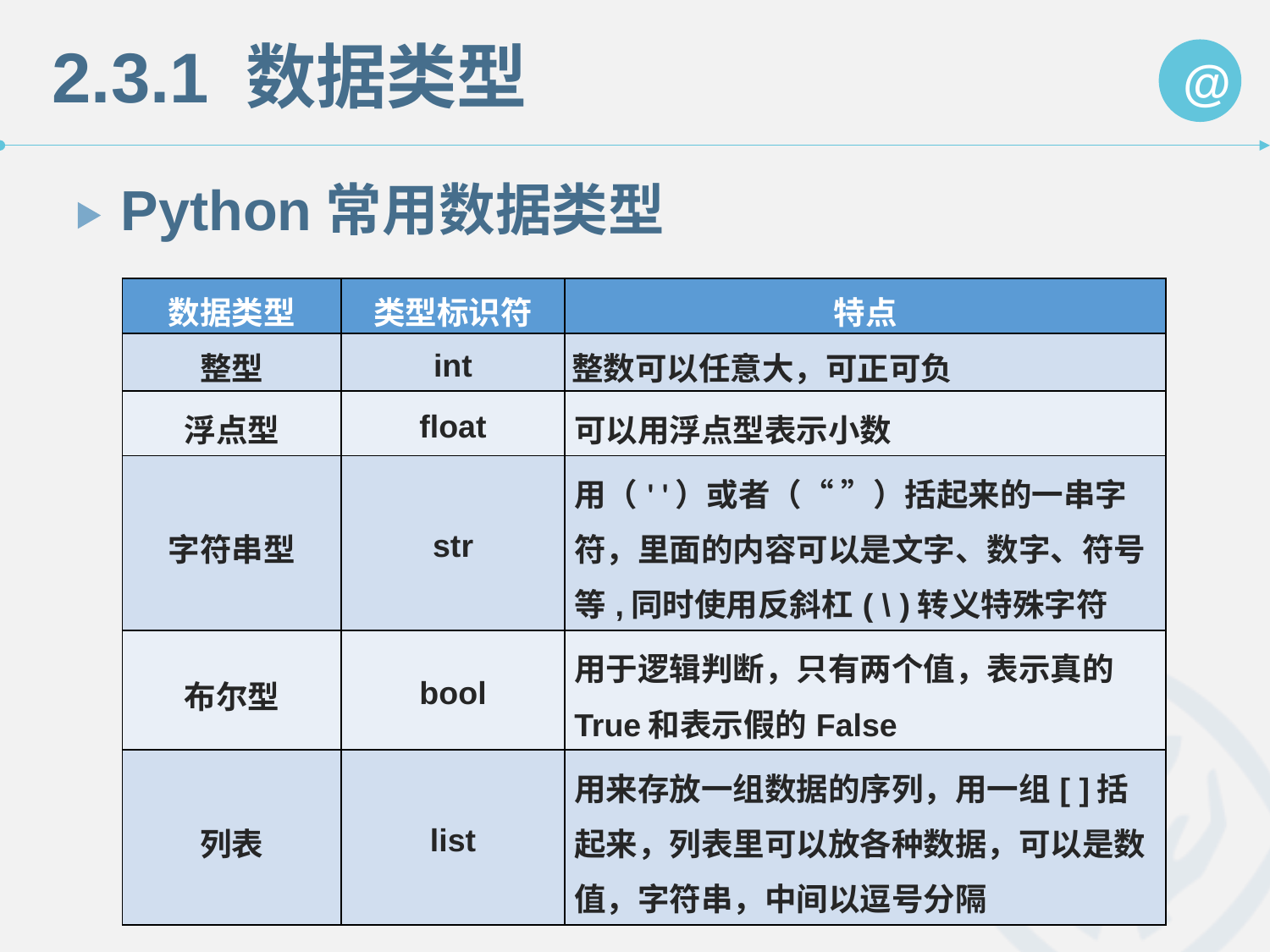

Python常用数据类型

| 数据类型 | 类型标识符 | 特点 |
| --- | --- | --- |
| 整型 | int | 整数可以任意大，可正可负 |
| 浮点型 | float | 可以用浮点型表示小数 |
| 字符串型 | str | 用（' '）或者（“ ”）括起来的一串字符，里面的内容可以是文字、数字、符号等,同时使用反斜杠( \ )转义特殊字符 |
| 布尔型 | bool | 用于逻辑判断，只有两个值，表示真的True和表示假的False |
| 列表 | list | 用来存放一组数据的序列，用一组[ ]括起来，列表里可以放各种数据，可以是数值，字符串，中间以逗号分隔 |